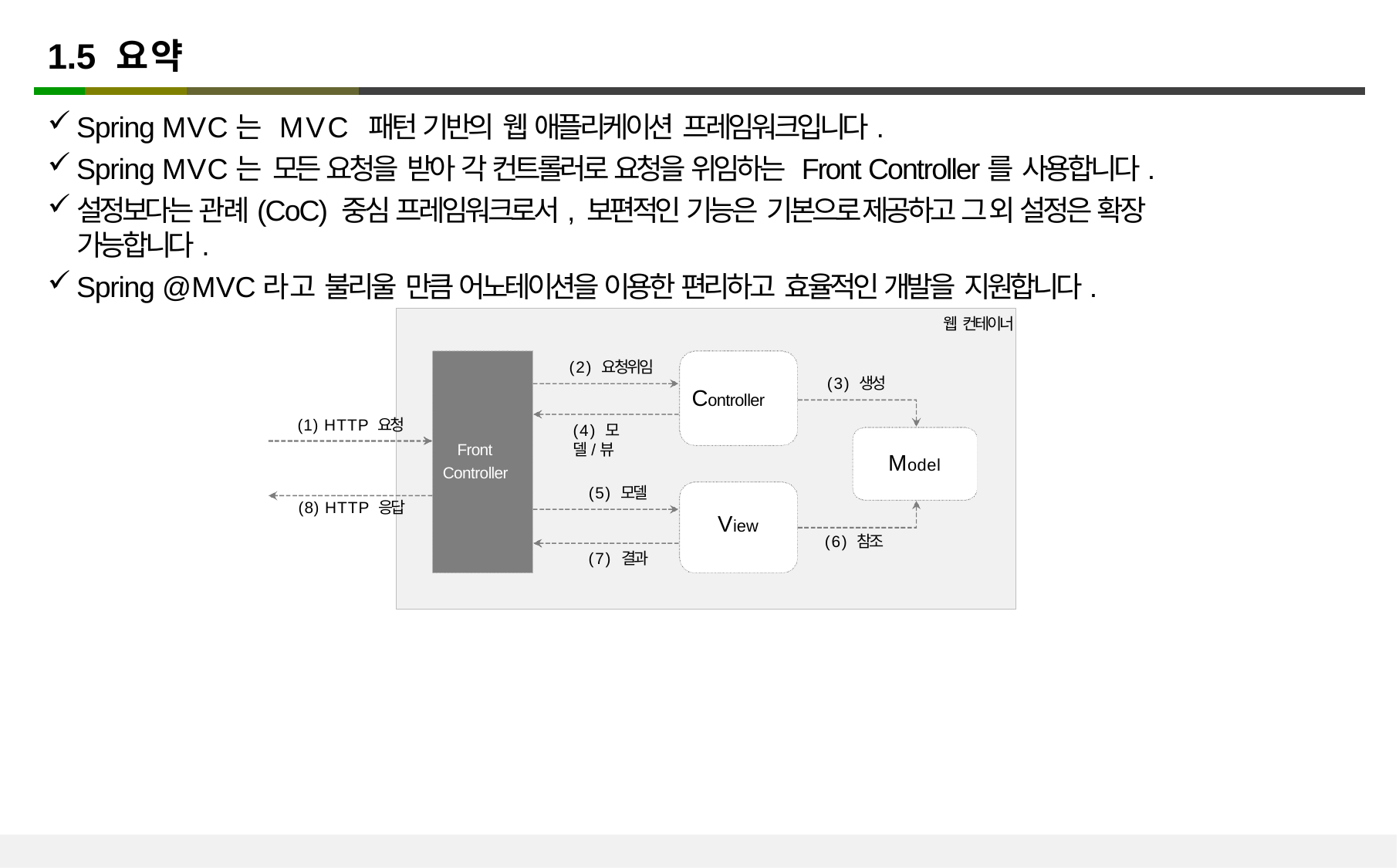

# 1.5 요약
Spring MVC는 MVC 패턴 기반의 웹 애플리케이션 프레임워크입니다.
Spring MVC는 모든 요청을 받아 각 컨트롤러로 요청을  위임하는  Front Controller를 사용합니다.
설정보다는 관례(CoC) 중심 프레임워크로서, 보편적인 기능은  기본으로 제공하고 그 외 설정은 확장 가능합니다.
Spring @MVC라고 불리울 만큼 어노테이션을 이용한  편리하고  효율적인 개발을 지원합니다.

웹 컨테이너

(2) 요청위임
(3) 생성
Controller
(1) HTTP 요청
(4) 모델/뷰
Front
Controller
Model
(5) 모델
(8) HTTP 응답
View
(6) 참조
(7) 결과